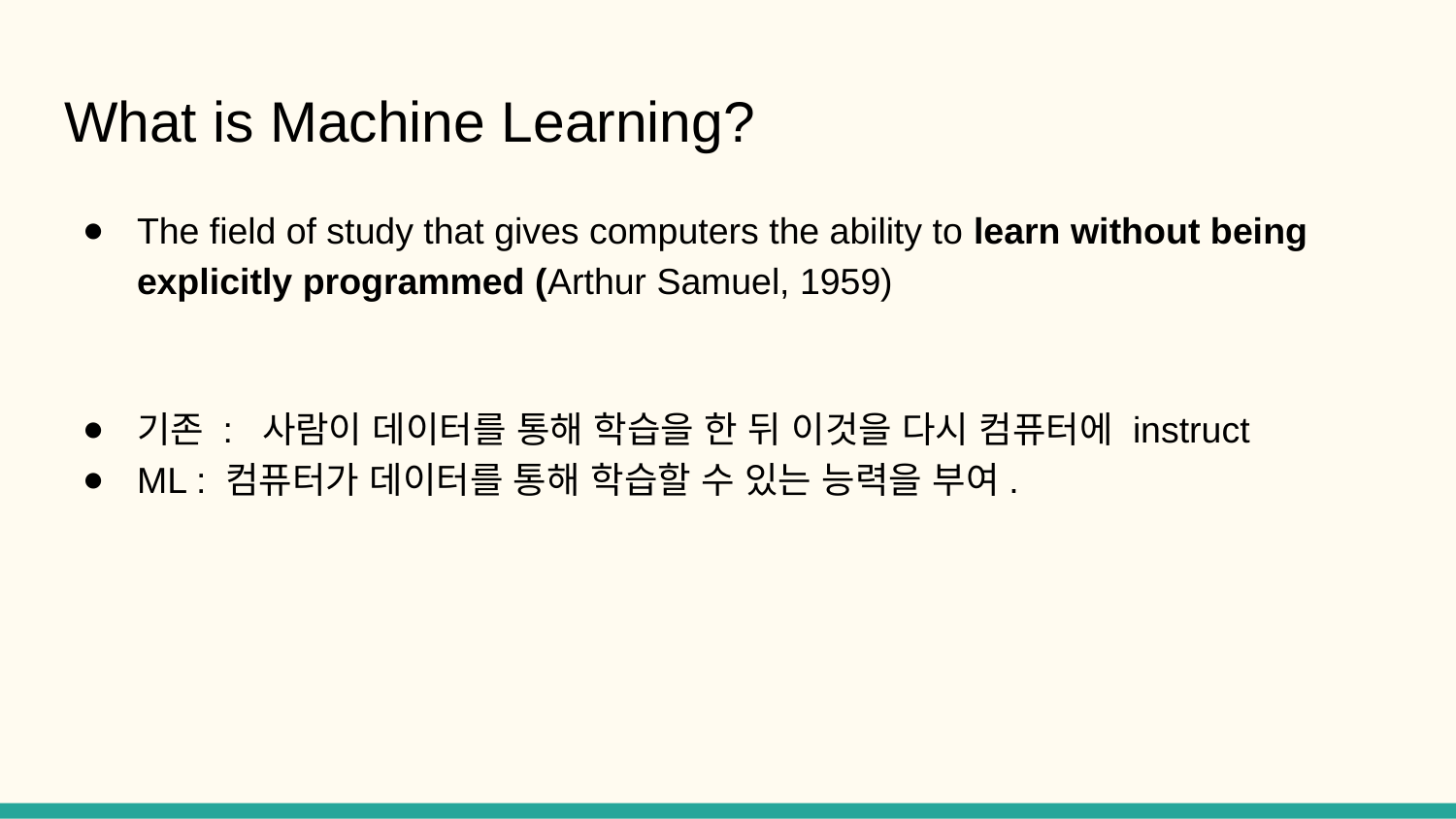

# What is Machine Learning?
The field of study that gives computers the ability to learn without being explicitly programmed (Arthur Samuel, 1959)

기존 :  사람이 데이터를 통해 학습을 한 뒤 이것을 다시 컴퓨터에 instruct
ML : 컴퓨터가 데이터를 통해 학습할 수 있는 능력을 부여.